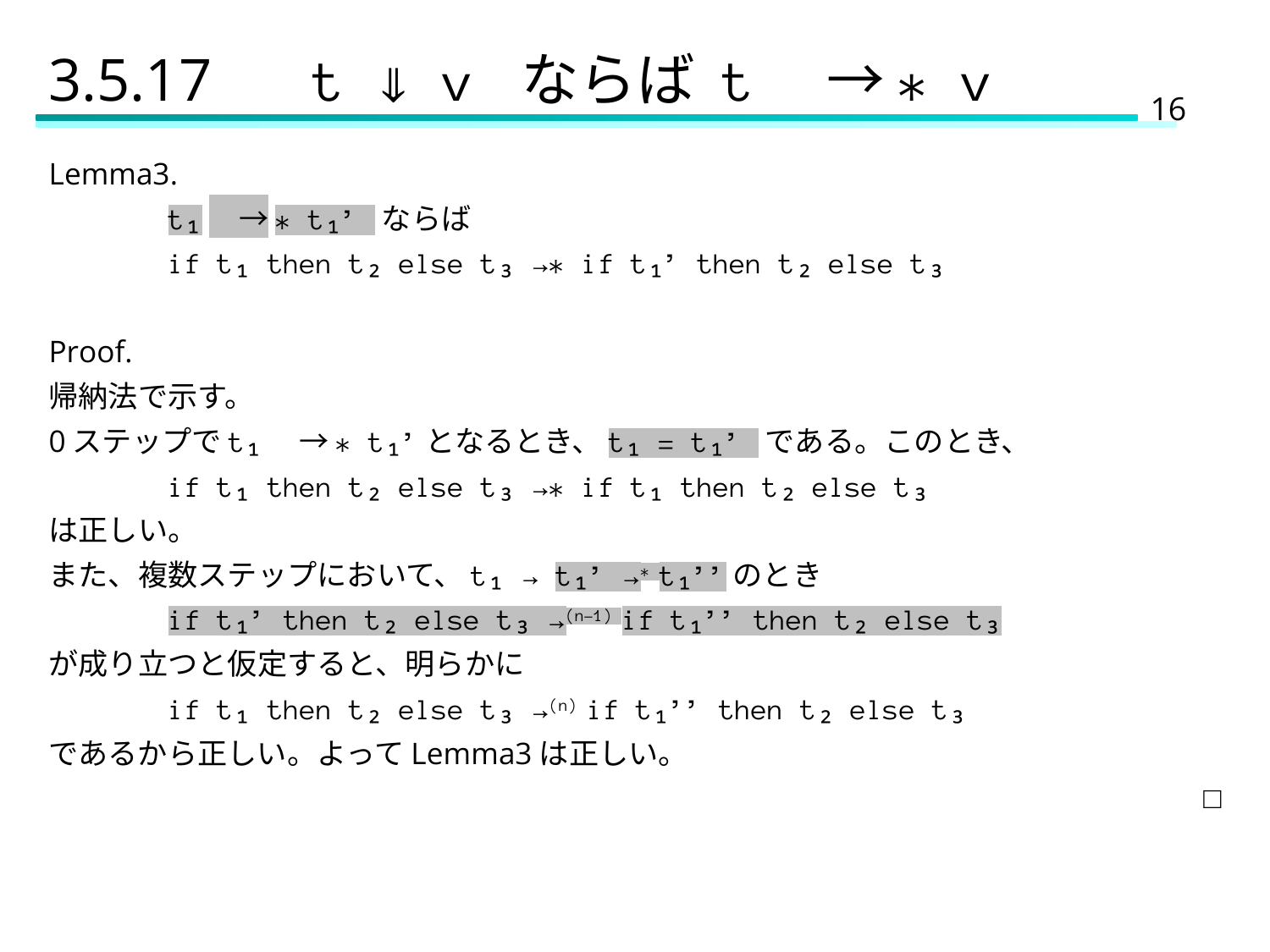

# 3.5.17 　t ⇓ v ならば t　→* v
Lemma3.
	t₁　→* t₁’ ならば
	if t₁ then t₂ else t₃ →* if t₁’ then t₂ else t₃

Proof.
帰納法で示す。
0ステップでt₁　→* t₁’となるとき、t₁ = t₁’ である。このとき、
	if t₁ then t₂ else t₃ →* if t₁ then t₂ else t₃
は正しい。
また、複数ステップにおいて、t₁ → t₁’ →* t₁’’のとき
	if t₁’ then t₂ else t₃ →(n-1) if t₁’’ then t₂ else t₃
が成り立つと仮定すると、明らかに
	if t₁ then t₂ else t₃ →(n) if t₁’’ then t₂ else t₃
であるから正しい。よってLemma3は正しい。
□